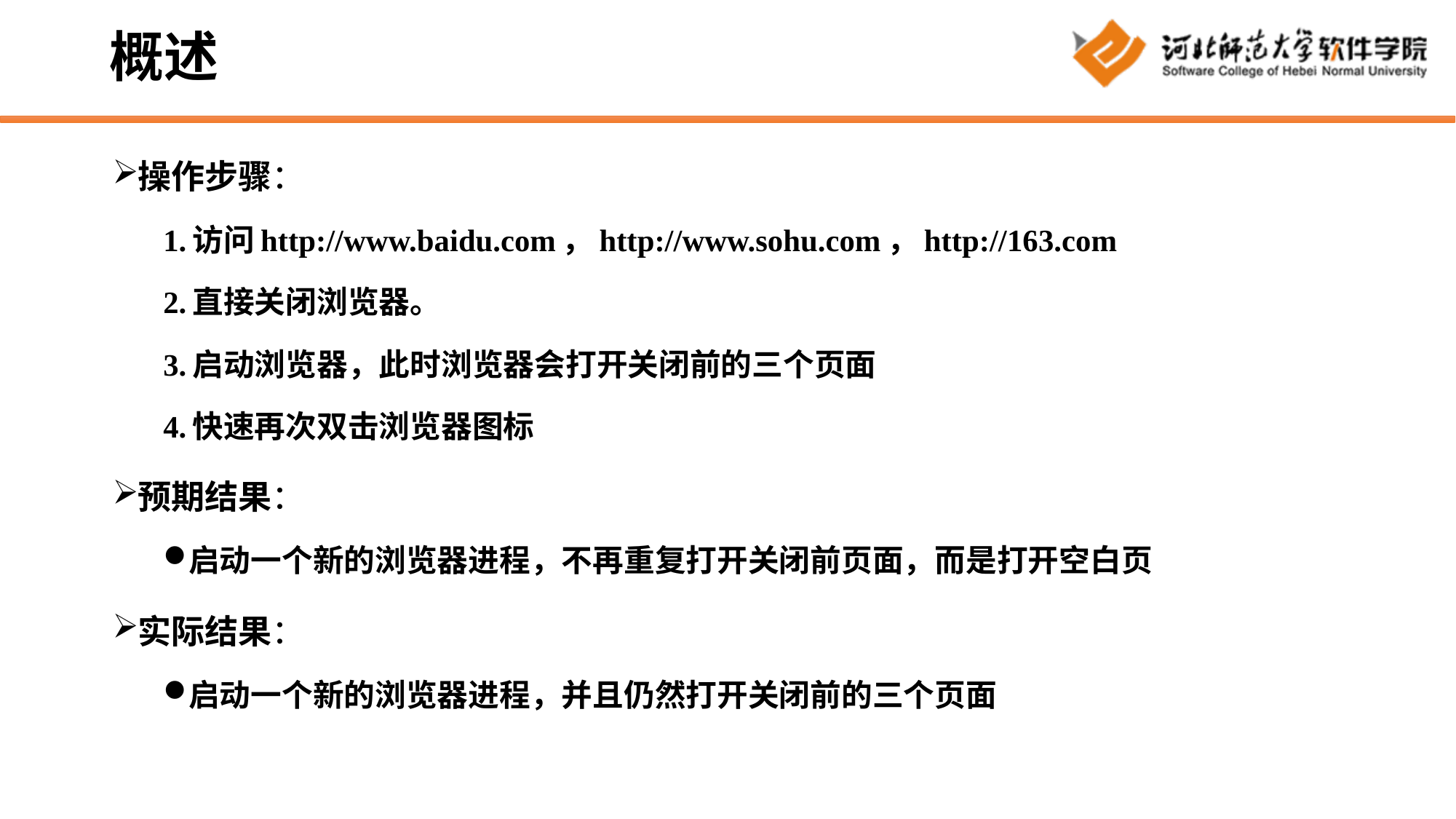

# 概述
操作步骤：
1.访问http://www.baidu.com，http://www.sohu.com，http://163.com
2.直接关闭浏览器。
3.启动浏览器，此时浏览器会打开关闭前的三个页面
4.快速再次双击浏览器图标
预期结果：
启动一个新的浏览器进程，不再重复打开关闭前页面，而是打开空白页
实际结果：
启动一个新的浏览器进程，并且仍然打开关闭前的三个页面